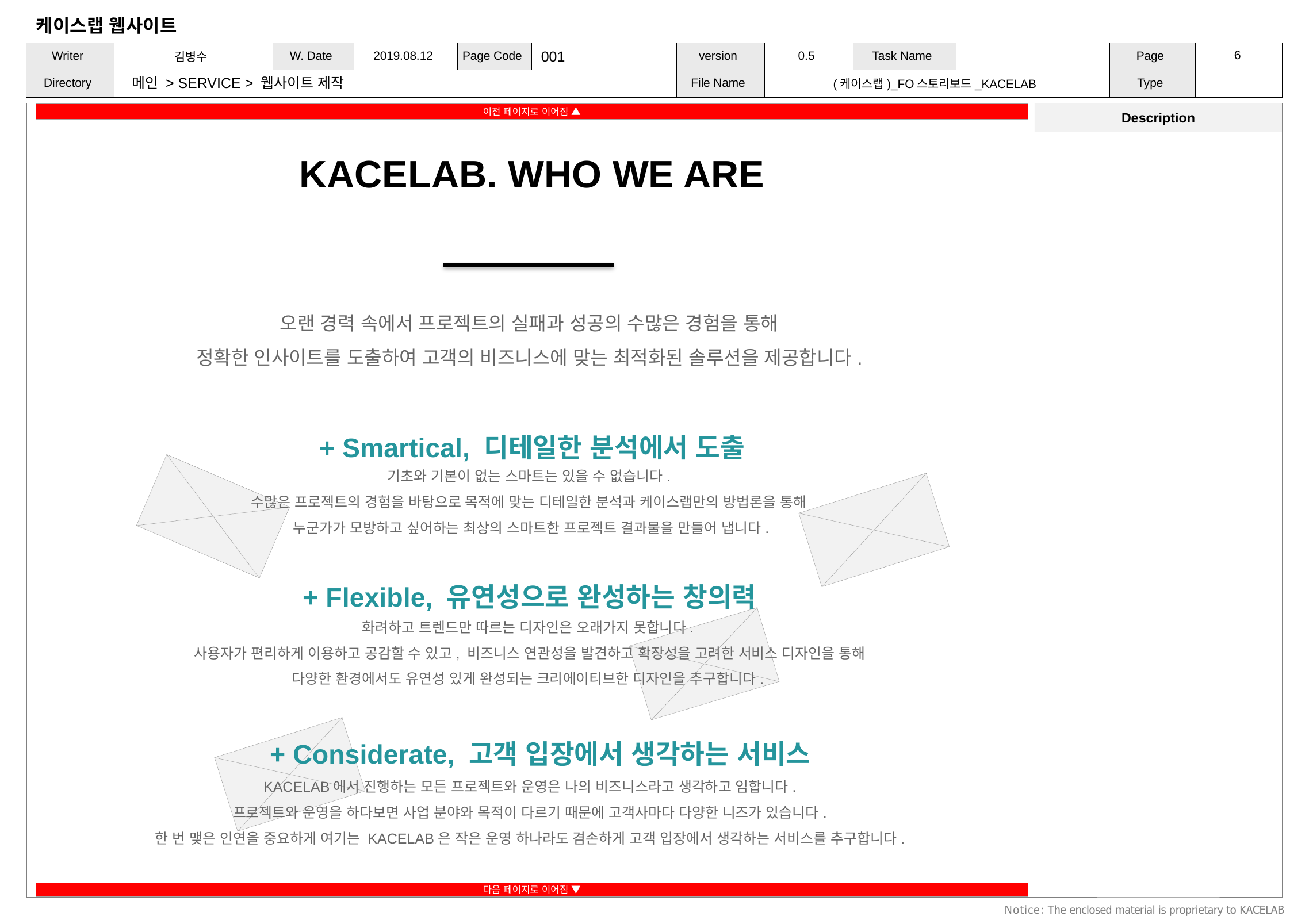

001
메인 > SERVICE > 웹사이트 제작
KACELAB. WHO WE ARE
오랜 경력 속에서 프로젝트의 실패과 성공의 수많은 경험을 통해
정확한 인사이트를 도출하여 고객의 비즈니스에 맞는 최적화된 솔루션을 제공합니다.
+ Smartical, 디테일한 분석에서 도출

기초와 기본이 없는 스마트는 있을 수 없습니다.
수많은 프로젝트의 경험을 바탕으로 목적에 맞는 디테일한 분석과 케이스랩만의 방법론을 통해
누군가가 모방하고 싶어하는 최상의 스마트한 프로젝트 결과물을 만들어 냅니다.

+ Flexible, 유연성으로 완성하는 창의력
화려하고 트렌드만 따르는 디자인은 오래가지 못합니다.
사용자가 편리하게 이용하고 공감할 수 있고, 비즈니스 연관성을 발견하고 확장성을 고려한 서비스 디자인을 통해
다양한 환경에서도 유연성 있게 완성되는 크리에이티브한 디자인을 추구합니다.

+ Considerate, 고객 입장에서 생각하는 서비스

KACELAB에서 진행하는 모든 프로젝트와 운영은 나의 비즈니스라고 생각하고 임합니다.
프로젝트와 운영을 하다보면 사업 분야와 목적이 다르기 때문에 고객사마다 다양한 니즈가 있습니다.
한 번 맺은 인연을 중요하게 여기는 KACELAB은 작은 운영 하나라도 겸손하게 고객 입장에서 생각하는 서비스를 추구합니다.